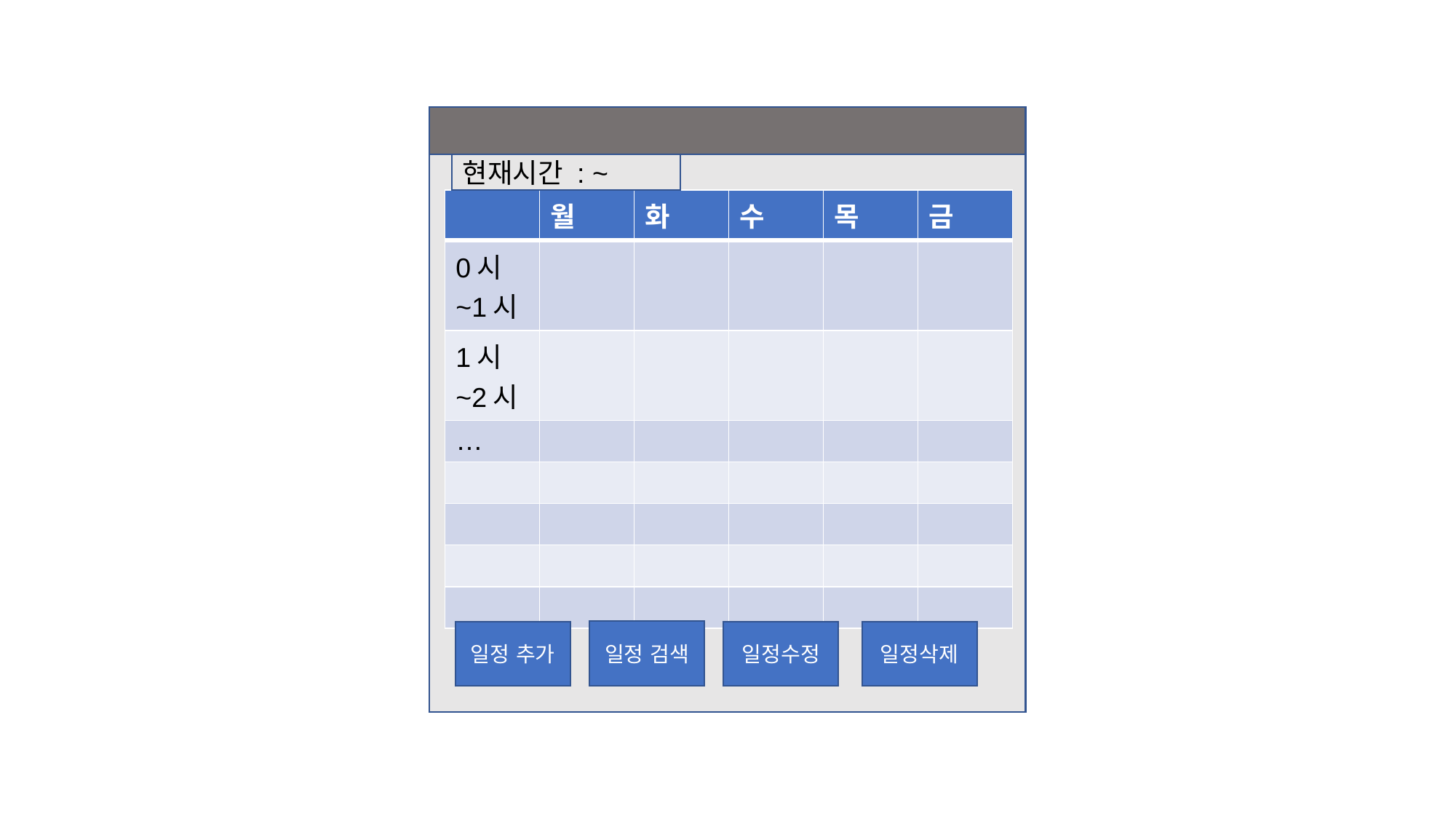

현재시간 : ~
|  | 월 | 화 | 수 | 목 | 금 |
| --- | --- | --- | --- | --- | --- |
| 0시~1시 |  |  |  |  |  |
| 1시~2시 |  |  |  |  |  |
| … |  |  |  |  |  |
|  |  |  |  |  |  |
|  |  |  |  |  |  |
|  |  |  |  |  |  |
|  |  |  |  |  |  |
일정 검색
일정 추가
일정수정
일정삭제